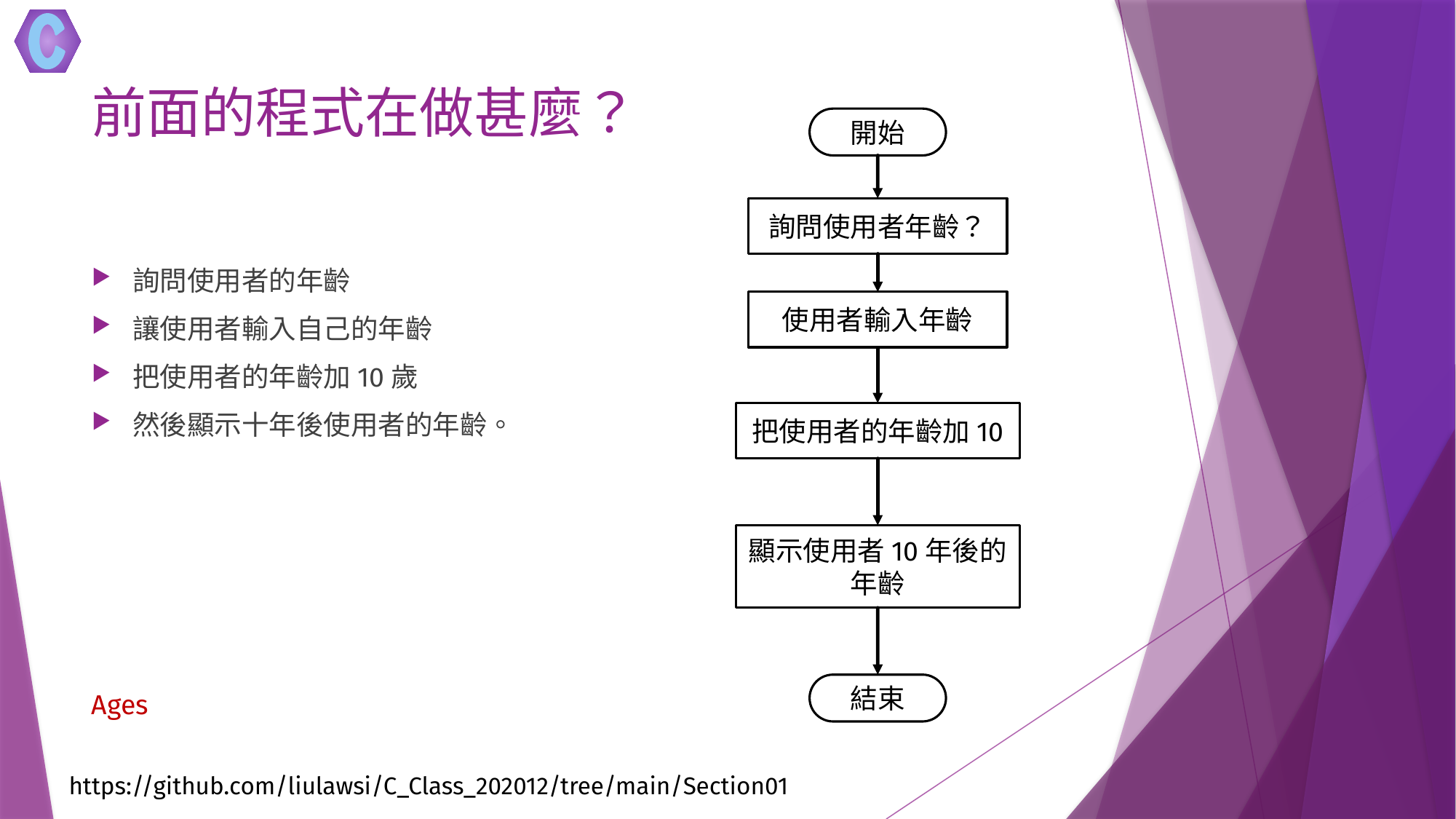

# 前面的程式在做甚麼？
開始
詢問使用者年齡？
詢問使用者的年齡
讓使用者輸入自己的年齡
把使用者的年齡加10歲
然後顯示十年後使用者的年齡。
使用者輸入年齡
把使用者的年齡加10
顯示使用者10年後的年齡
結束
Ages